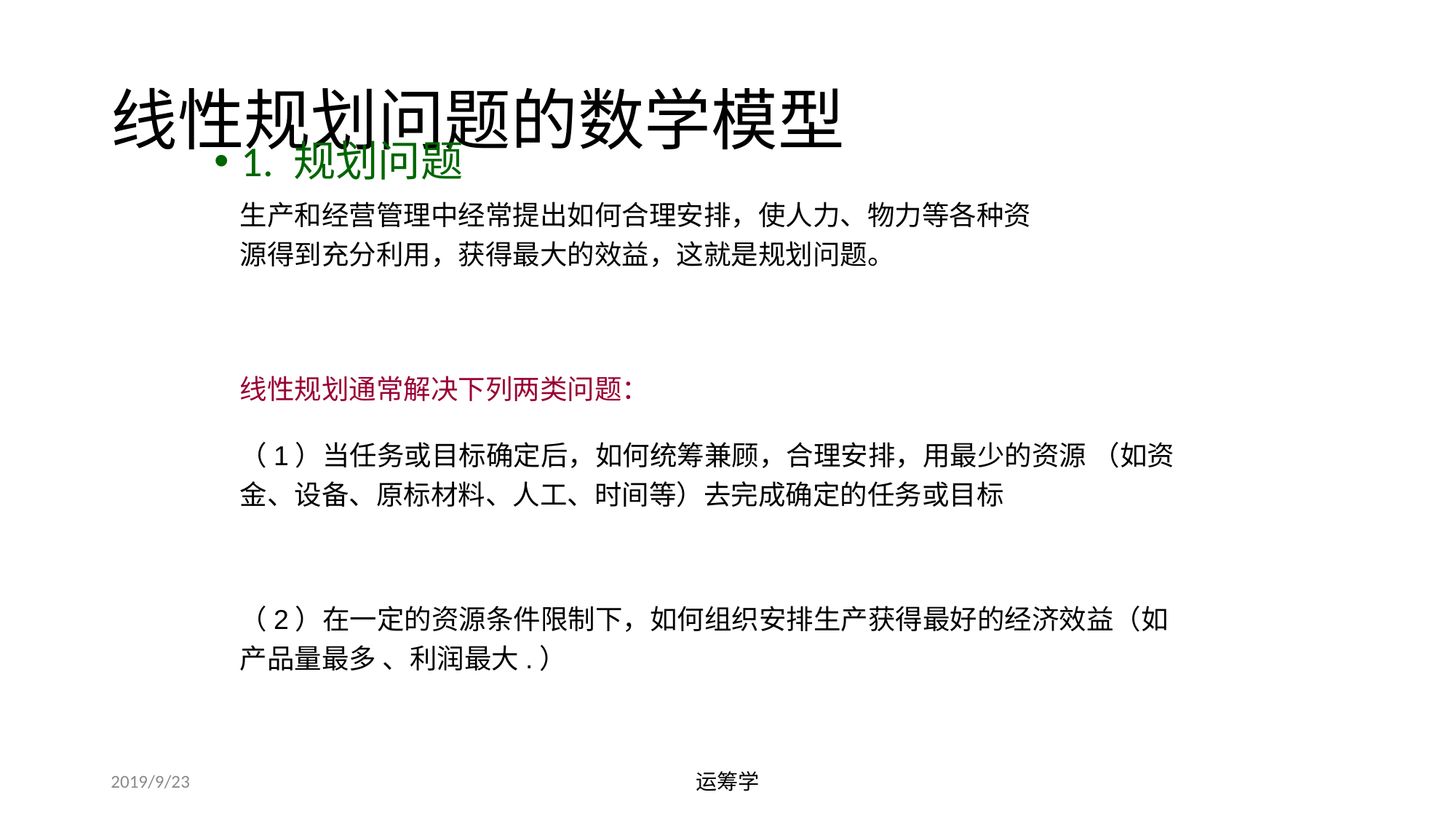

# 线性规划问题的数学模型
1. 规划问题
生产和经营管理中经常提出如何合理安排，使人力、物力等各种资源得到充分利用，获得最大的效益，这就是规划问题。
线性规划通常解决下列两类问题：
（1）当任务或目标确定后，如何统筹兼顾，合理安排，用最少的资源 （如资金、设备、原标材料、人工、时间等）去完成确定的任务或目标
（2）在一定的资源条件限制下，如何组织安排生产获得最好的经济效益（如产品量最多 、利润最大.）
2019/9/23
运筹学